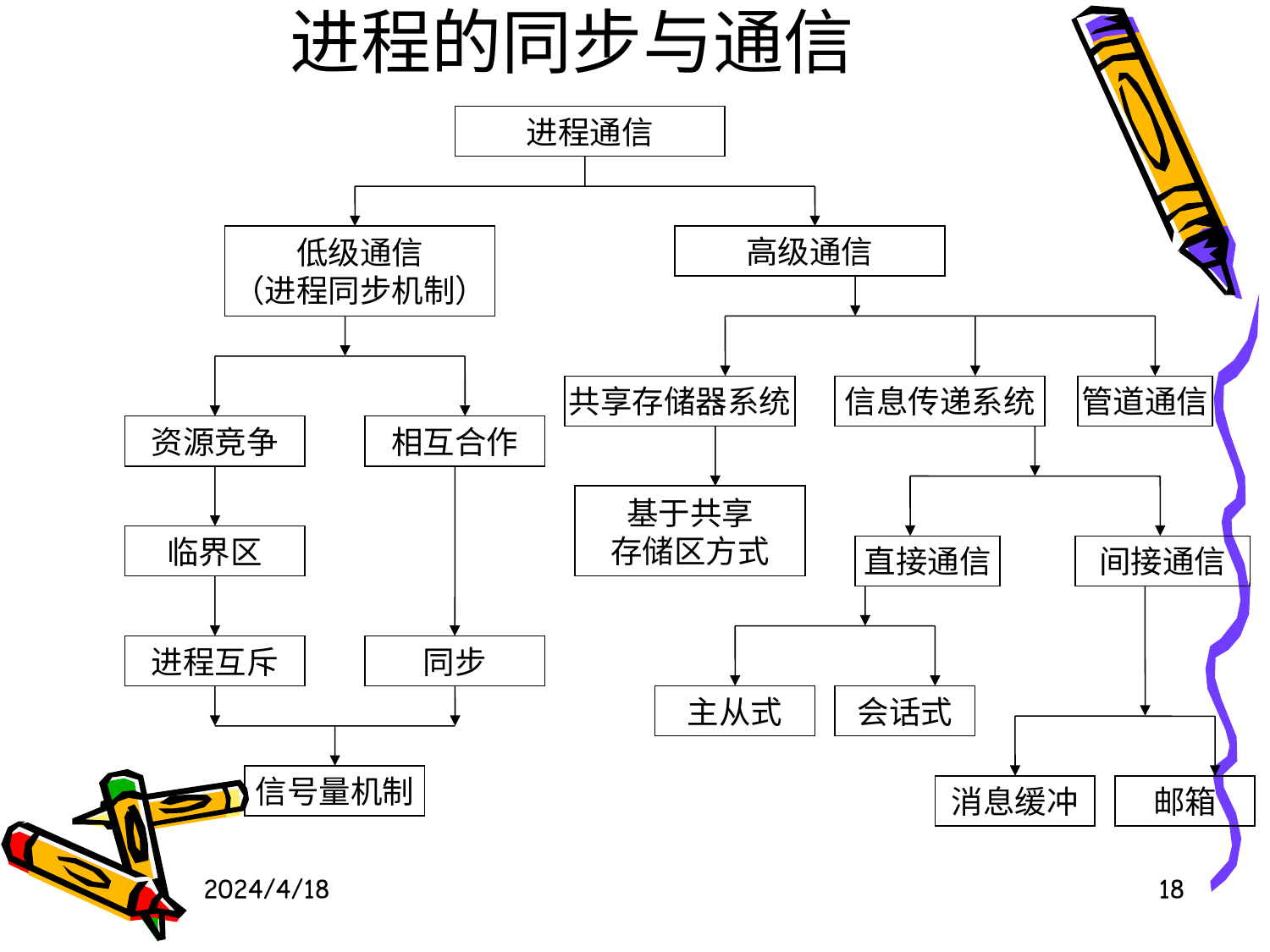

# 进程的同步与通信
进程通信

低级通信
（进程同步机制）
高级通信

共享存储器系统
信息传递系统
管道通信
资源竞争
相互合作

基于共享
存储区方式
临界区
直接通信
间接通信

进程互斥
同步
主从式

会话式

信号量机制
消息缓冲
邮箱

2024/4/18
18